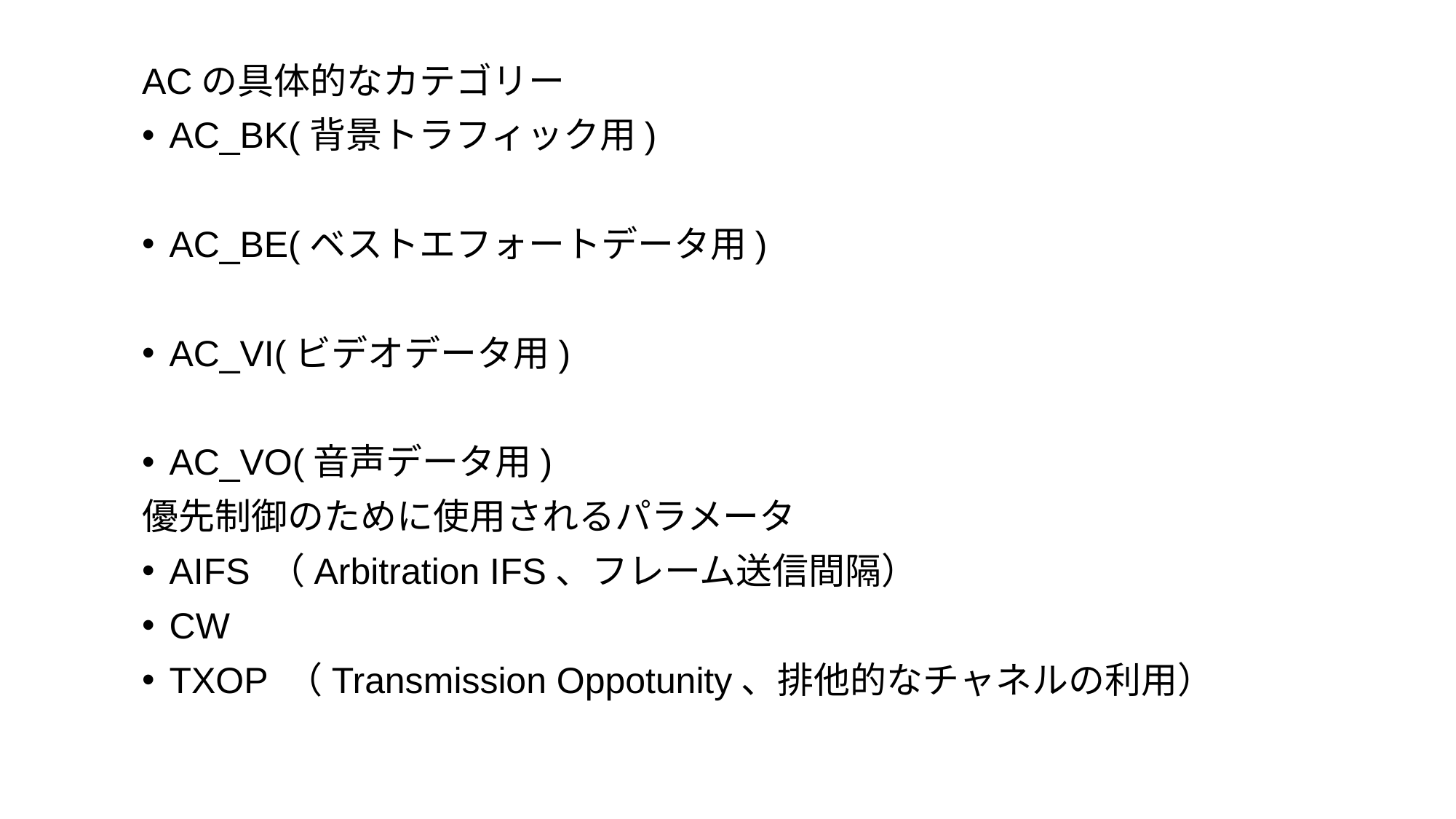

ACの具体的なカテゴリー
AC_BK(背景トラフィック用)

AC_BE(ベストエフォートデータ用)

AC_VI(ビデオデータ用)

AC_VO(音声データ用)
優先制御のために使用されるパラメータ
AIFS （Arbitration IFS、フレーム送信間隔）
CW
TXOP （Transmission Oppotunity、排他的なチャネルの利用）